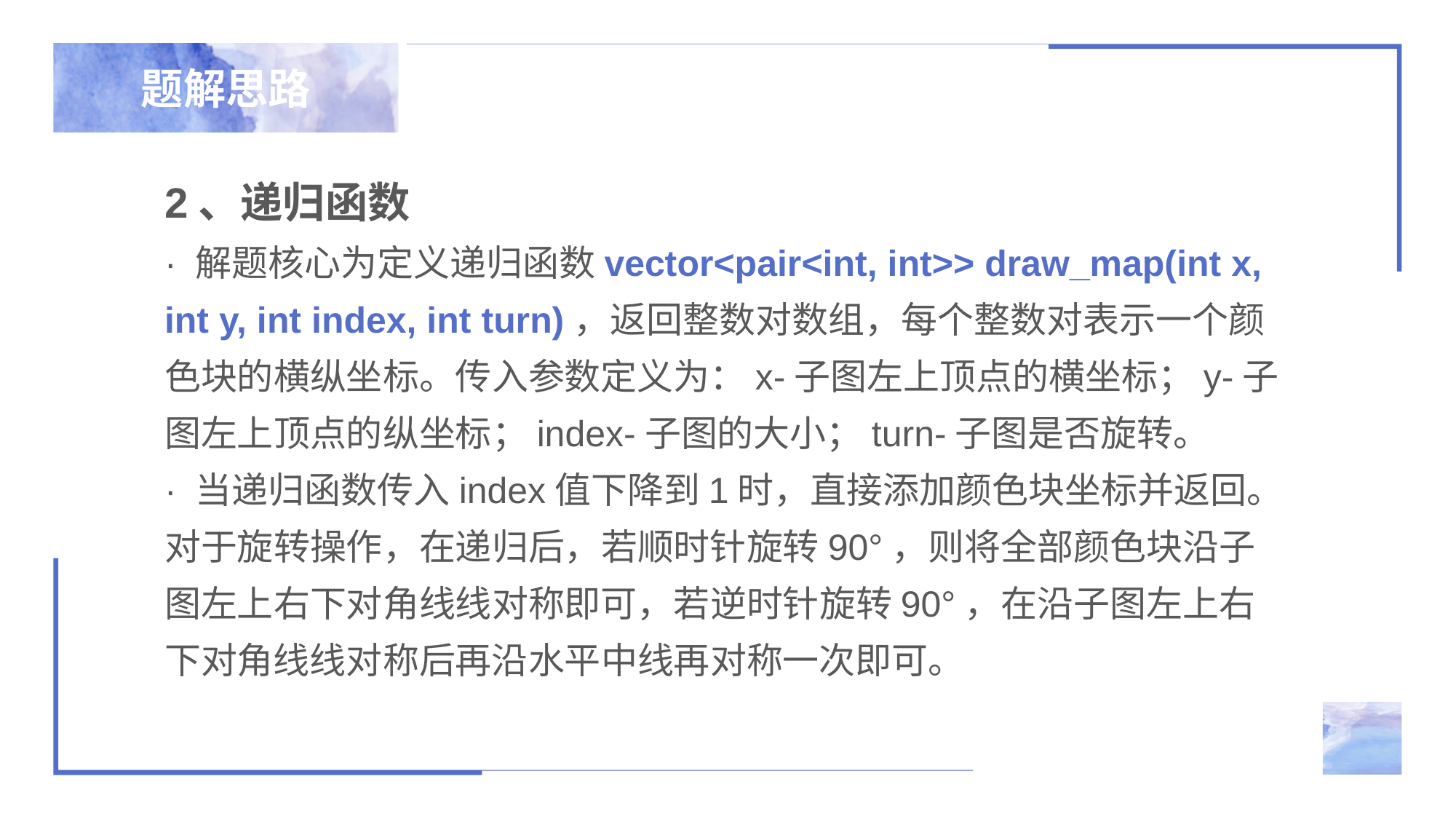

题解思路

2、递归函数
· 解题核心为定义递归函数vector<pair<int, int>> draw_map(int x, int y, int index, int turn)，返回整数对数组，每个整数对表示一个颜色块的横纵坐标。传入参数定义为：x-子图左上顶点的横坐标；y-子图左上顶点的纵坐标；index-子图的大小；turn-子图是否旋转。
· 当递归函数传入index值下降到1时，直接添加颜色块坐标并返回。对于旋转操作，在递归后，若顺时针旋转90°，则将全部颜色块沿子图左上右下对角线线对称即可，若逆时针旋转90°，在沿子图左上右下对角线线对称后再沿水平中线再对称一次即可。